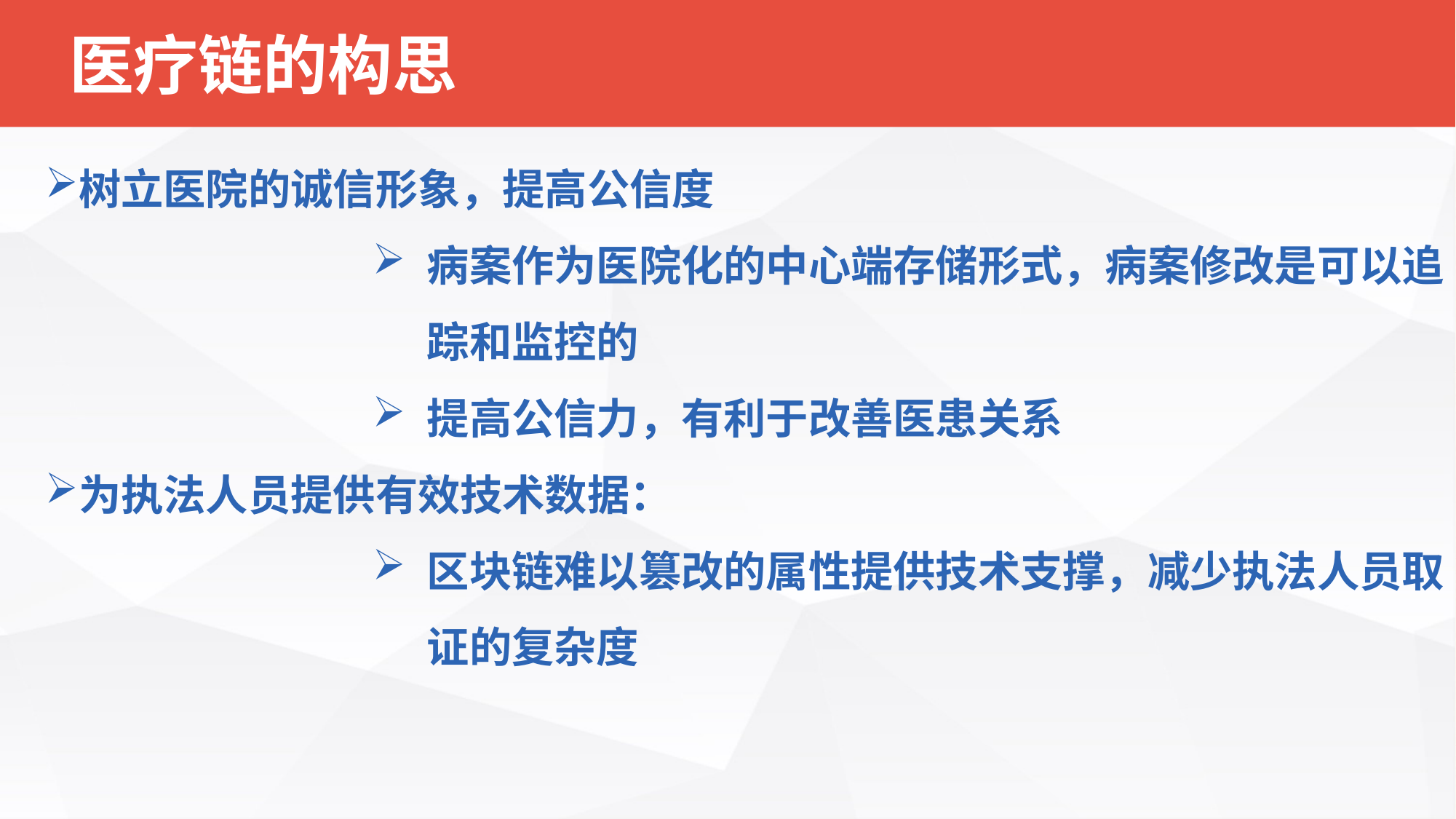

医疗链的构思

树立医院的诚信形象，提高公信度
病案作为医院化的中心端存储形式，病案修改是可以追踪和监控的
提高公信力，有利于改善医患关系
为执法人员提供有效技术数据：
区块链难以篡改的属性提供技术支撑，减少执法人员取证的复杂度